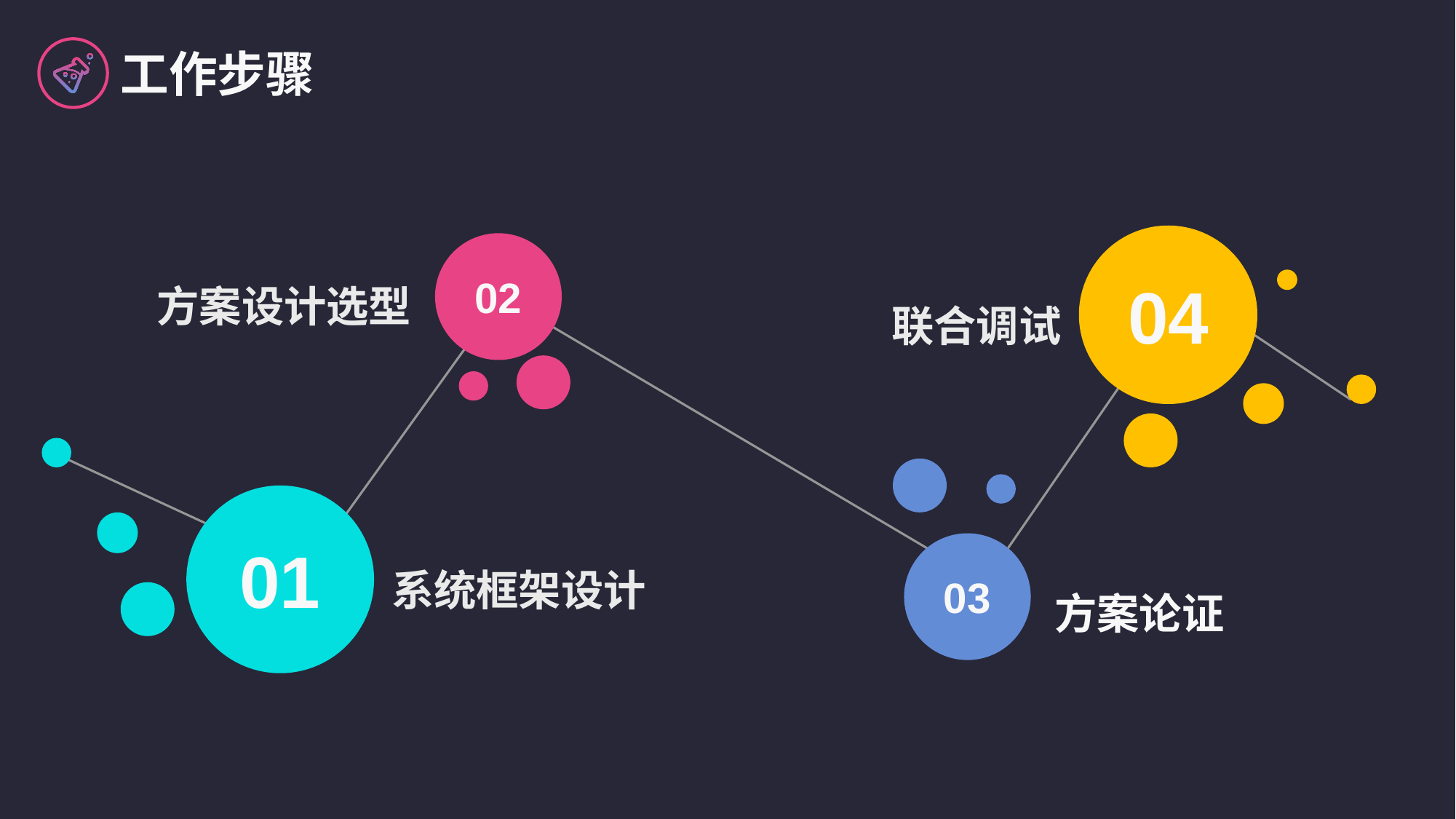

工作步骤

联合调试
04

方案设计选型
02

系统框架设计
01

方案论证
03